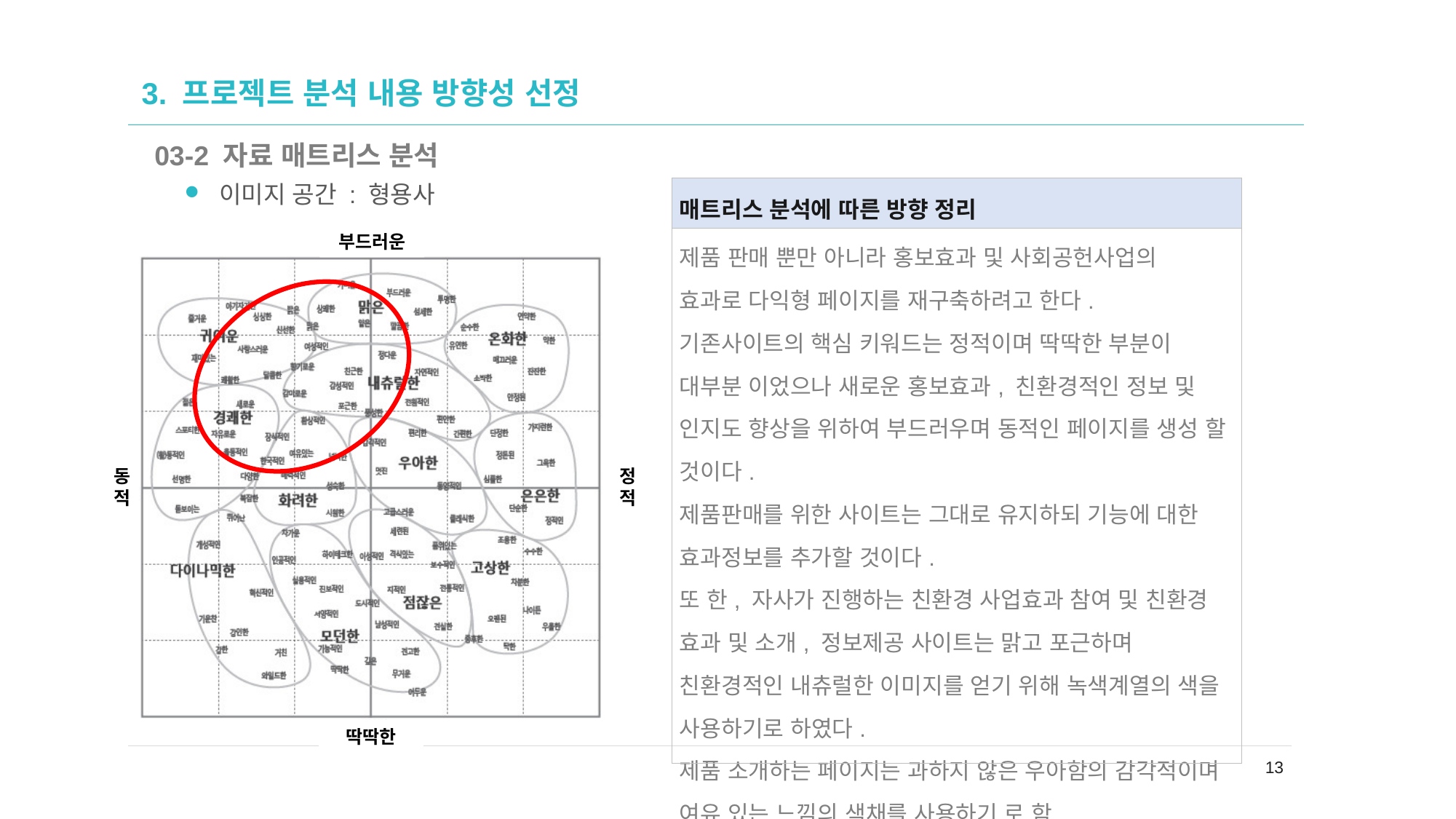

02
# 3. 프로젝트 분석 내용 방향성 선정
03-2 자료 매트리스 분석
이미지 공간 : 형용사
| 매트리스 분석에 따른 방향 정리 |
| --- |
| 제품 판매 뿐만 아니라 홍보효과 및 사회공헌사업의 효과로 다익형 페이지를 재구축하려고 한다. 기존사이트의 핵심 키워드는 정적이며 딱딱한 부분이 대부분 이었으나 새로운 홍보효과, 친환경적인 정보 및 인지도 향상을 위하여 부드러우며 동적인 페이지를 생성 할 것이다. 제품판매를 위한 사이트는 그대로 유지하되 기능에 대한 효과정보를 추가할 것이다. 또 한, 자사가 진행하는 친환경 사업효과 참여 및 친환경 효과 및 소개, 정보제공 사이트는 맑고 포근하며 친환경적인 내츄럴한 이미지를 얻기 위해 녹색계열의 색을 사용하기로 하였다. 제품 소개하는 페이지는 과하지 않은 우아함의 감각적이며 여유 있는 느낌의 색채를 사용하기 로 함 |

13